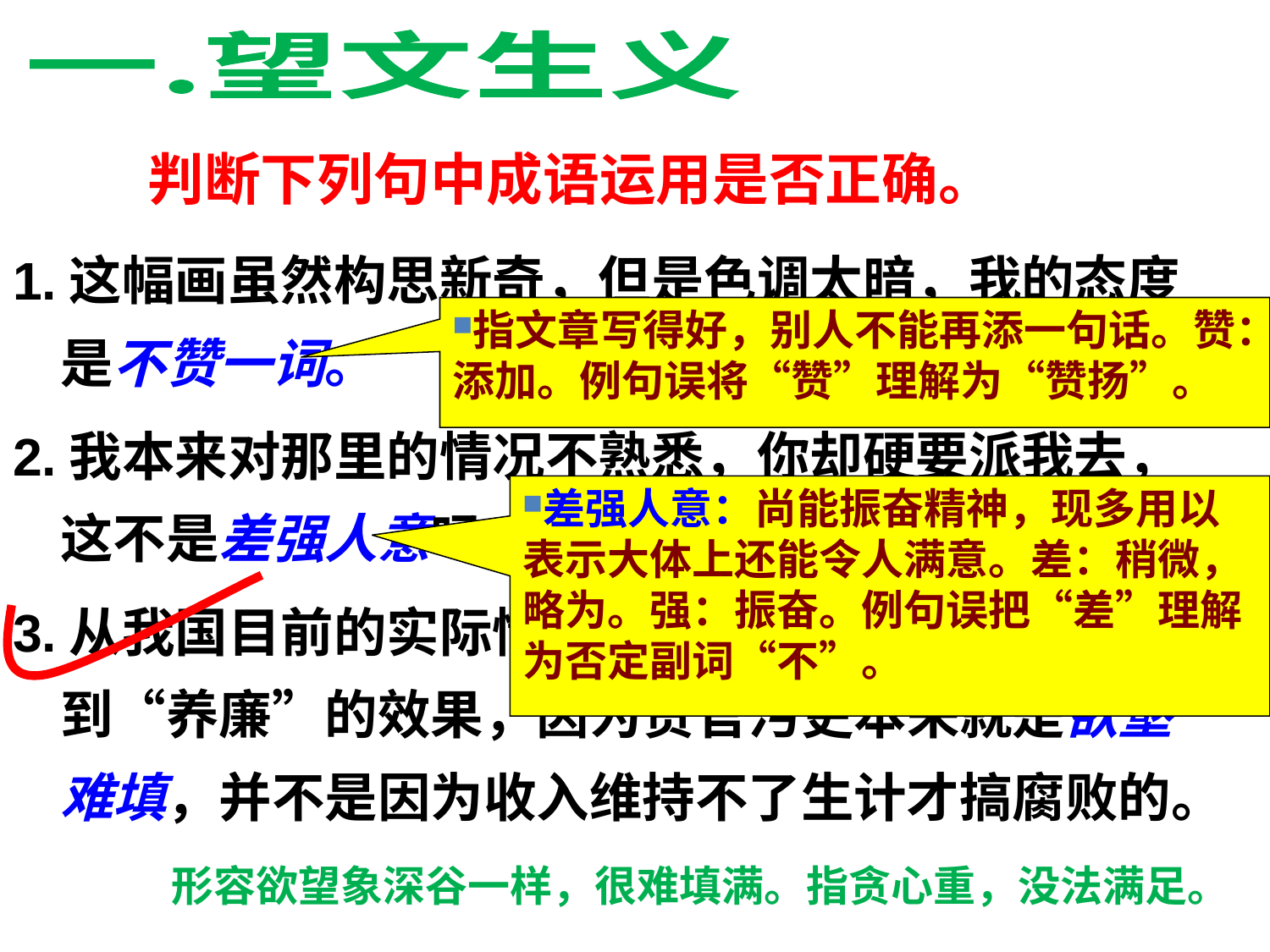

一.望文生义
# 判断下列句中成语运用是否正确。
1.这幅画虽然构思新奇，但是色调太暗，我的态度是不赞一词。
2.我本来对那里的情况不熟悉，你却硬要派我去，这不是差强人意吗？
3.从我国目前的实际情况看，“高薪”不一定能收到“养廉”的效果，因为贪官污吏本来就是欲壑难填，并不是因为收入维持不了生计才搞腐败的。

指文章写得好，别人不能再添一句话。赞：添加。例句误将“赞”理解为“赞扬”。

差强人意：尚能振奋精神，现多用以表示大体上还能令人满意。差：稍微，略为。强：振奋。例句误把“差”理解为否定副词“不”。

形容欲望象深谷一样，很难填满。指贪心重，没法满足。